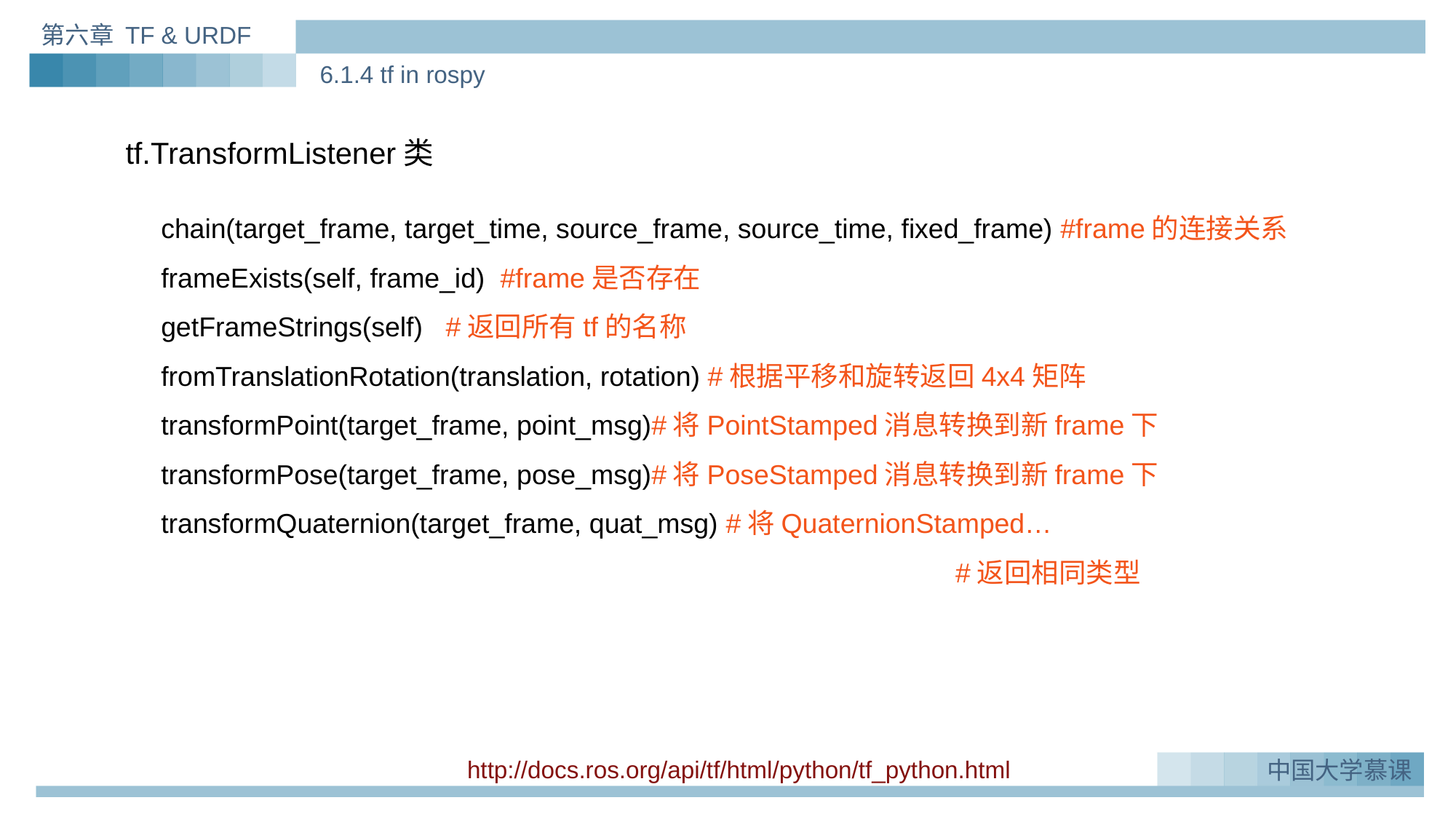

第六章 TF & URDF
6.1.4 tf in rospy
tf.TransformListener类
chain(target_frame, target_time, source_frame, source_time, fixed_frame) #frame的连接关系
frameExists(self, frame_id)  #frame是否存在
getFrameStrings(self)   #返回所有tf的名称
fromTranslationRotation(translation, rotation) #根据平移和旋转返回4x4矩阵
transformPoint(target_frame, point_msg)#将PointStamped消息转换到新frame下
transformPose(target_frame, pose_msg)#将PoseStamped消息转换到新frame下
transformQuaternion(target_frame, quat_msg) #将QuaternionStamped…
							    #返回相同类型
http://docs.ros.org/api/tf/html/python/tf_python.html
中国大学慕课